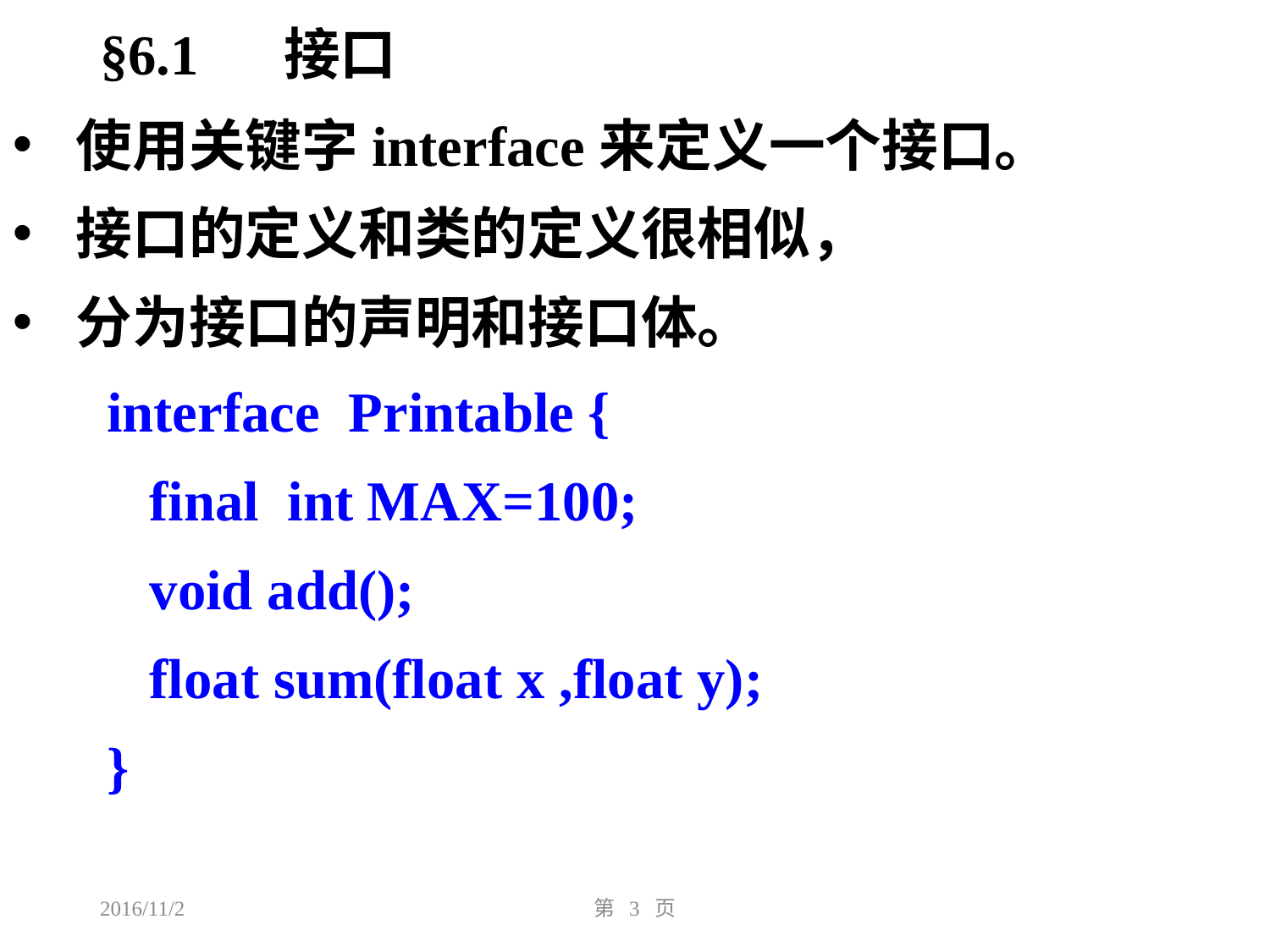

§6.1     接口
使用关键字interface来定义一个接口。
接口的定义和类的定义很相似，
分为接口的声明和接口体。
  interface  Printable {
     final  int MAX=100;
     void add();
     float sum(float x ,float y);
  }
2016/11/2
第  3  页